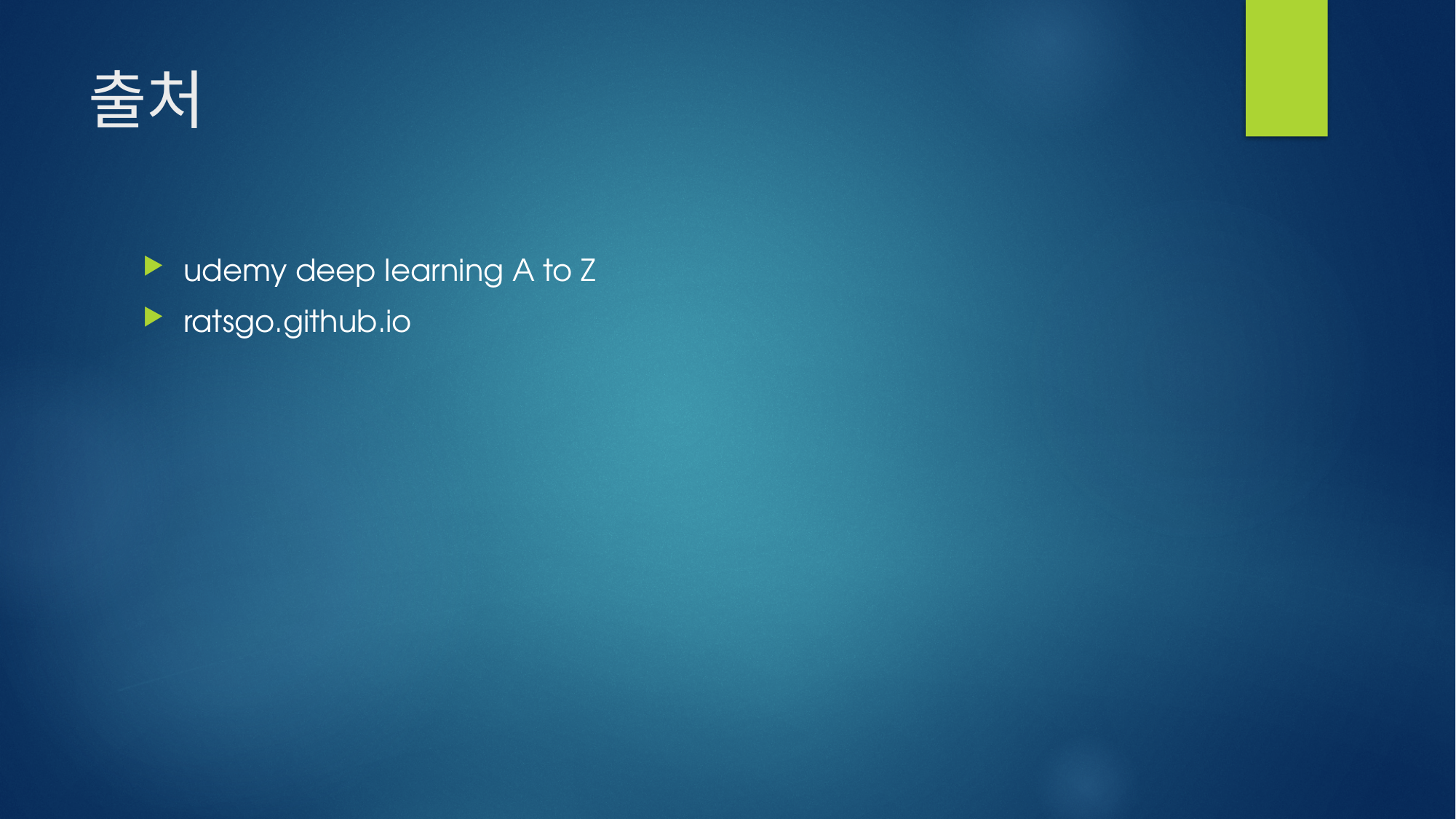

# 출처
udemy deep learning A to Z
ratsgo.github.io